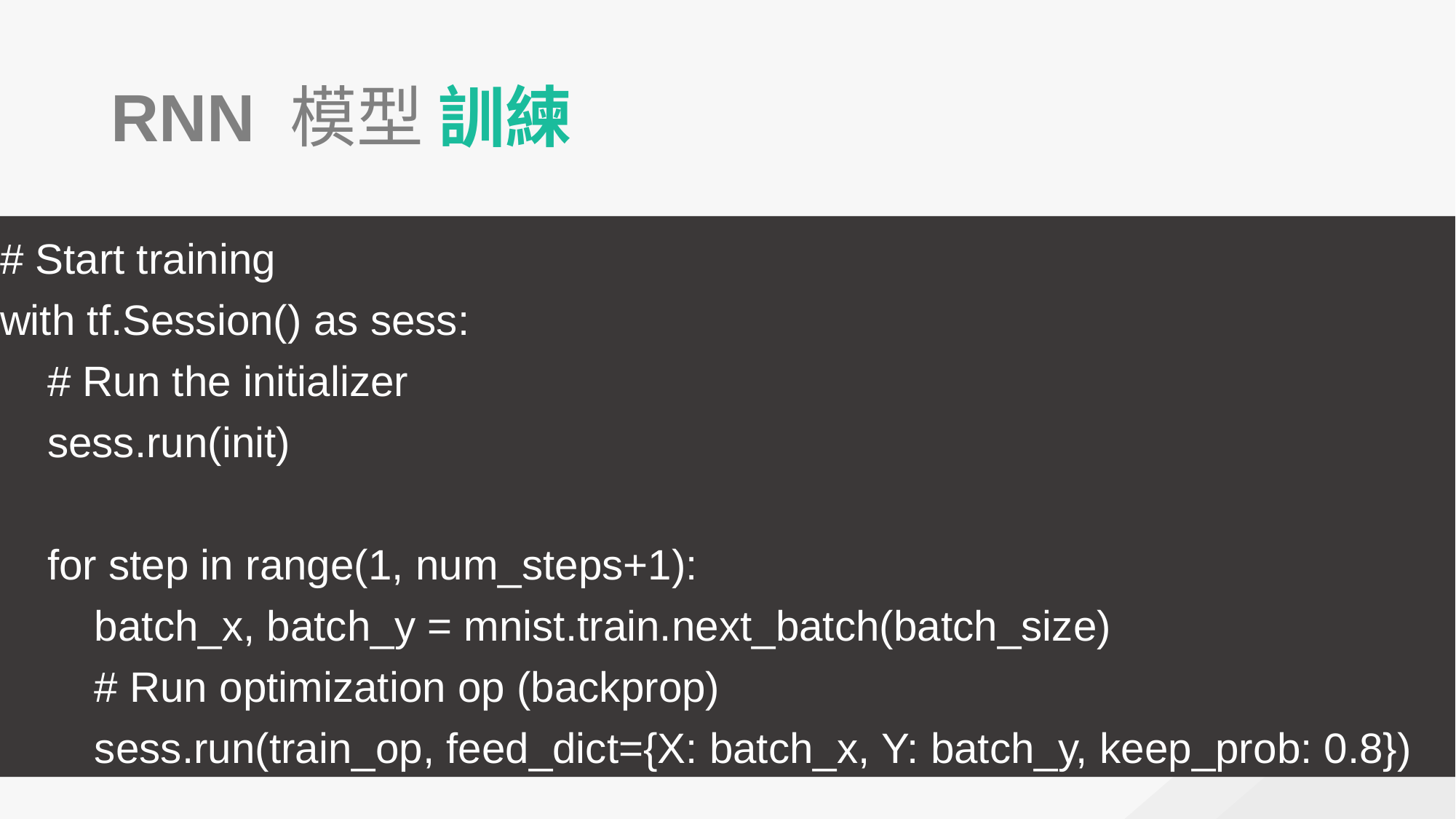

RNN 模型 訓練
# Start training
with tf.Session() as sess:
    # Run the initializer
    sess.run(init)

    for step in range(1, num_steps+1):
        batch_x, batch_y = mnist.train.next_batch(batch_size)
        # Run optimization op (backprop)
        sess.run(train_op, feed_dict={X: batch_x, Y: batch_y, keep_prob: 0.8})